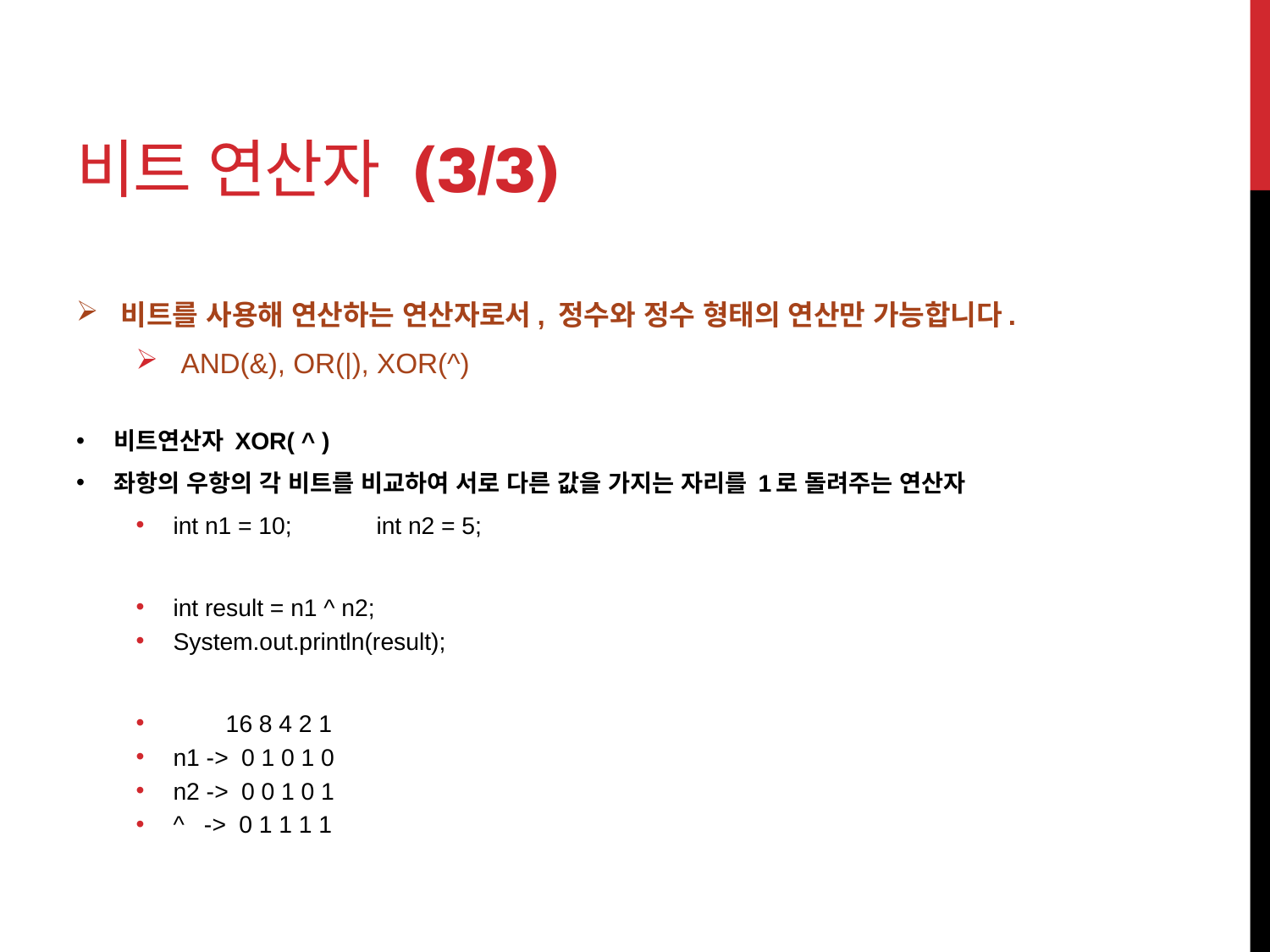

# 비트 연산자 (3/3)

비트를 사용해 연산하는 연산자로서, 정수와 정수 형태의 연산만 가능합니다.
AND(&), OR(|), XOR(^)

비트연산자 XOR( ^ )
좌항의 우항의 각 비트를 비교하여 서로 다른 값을 가지는 자리를 1로 돌려주는 연산자
int n1 = 10;	int n2 = 5;

int result = n1 ^ n2;
System.out.println(result);

        16 8 4 2 1
n1 ->  0 1 0 1 0
n2 ->  0 0 1 0 1
^   ->  0 1 1 1 1